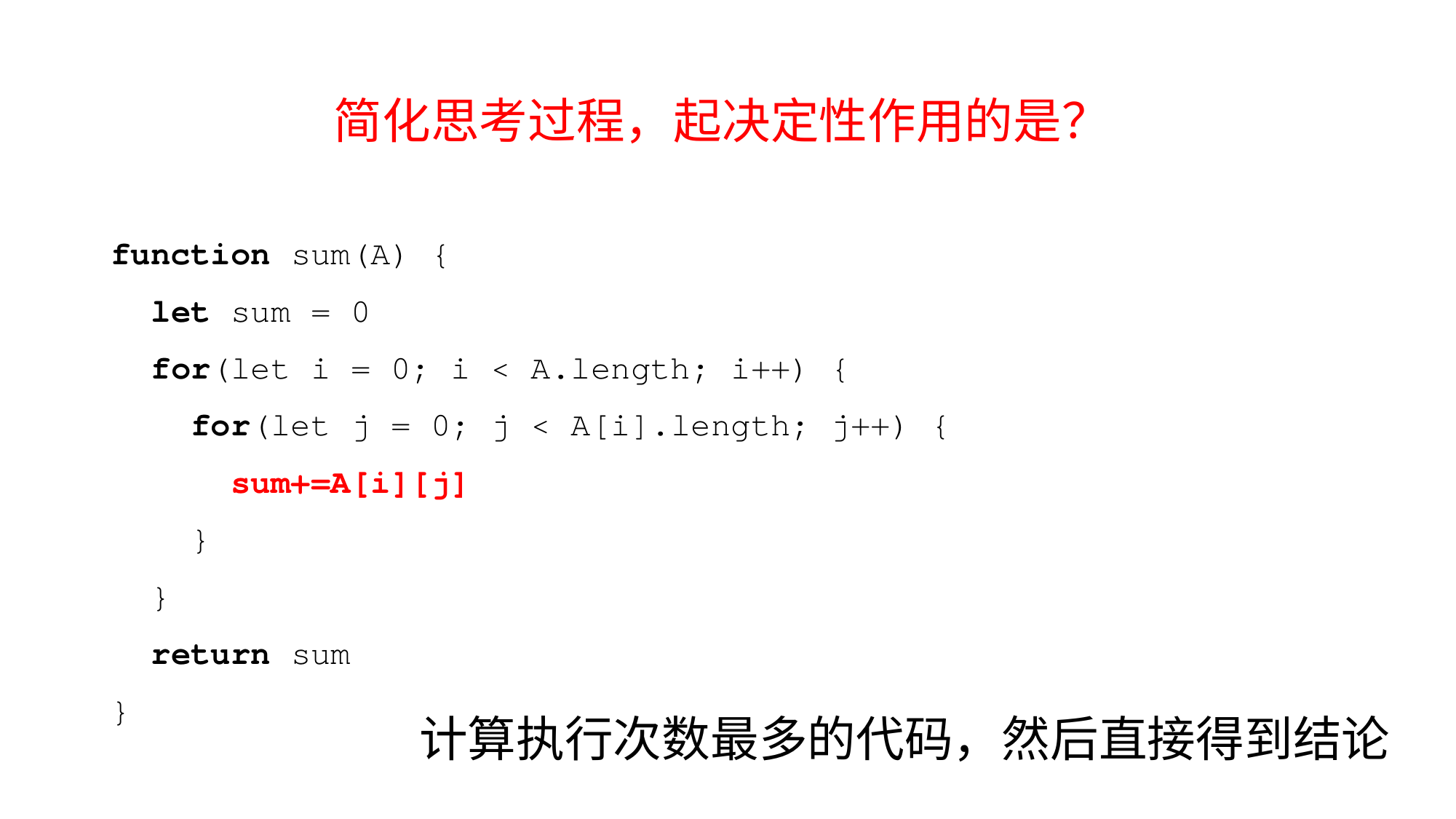

# 简化思考过程，起决定性作用的是？
function sum(A) {
  let sum = 0
  for(let i = 0; i < A.length; i++) {
    for(let j = 0; j < A[i].length; j++) {
      sum+=A[i][j]
    }
  }
  return sum
}
计算执行次数最多的代码，然后直接得到结论